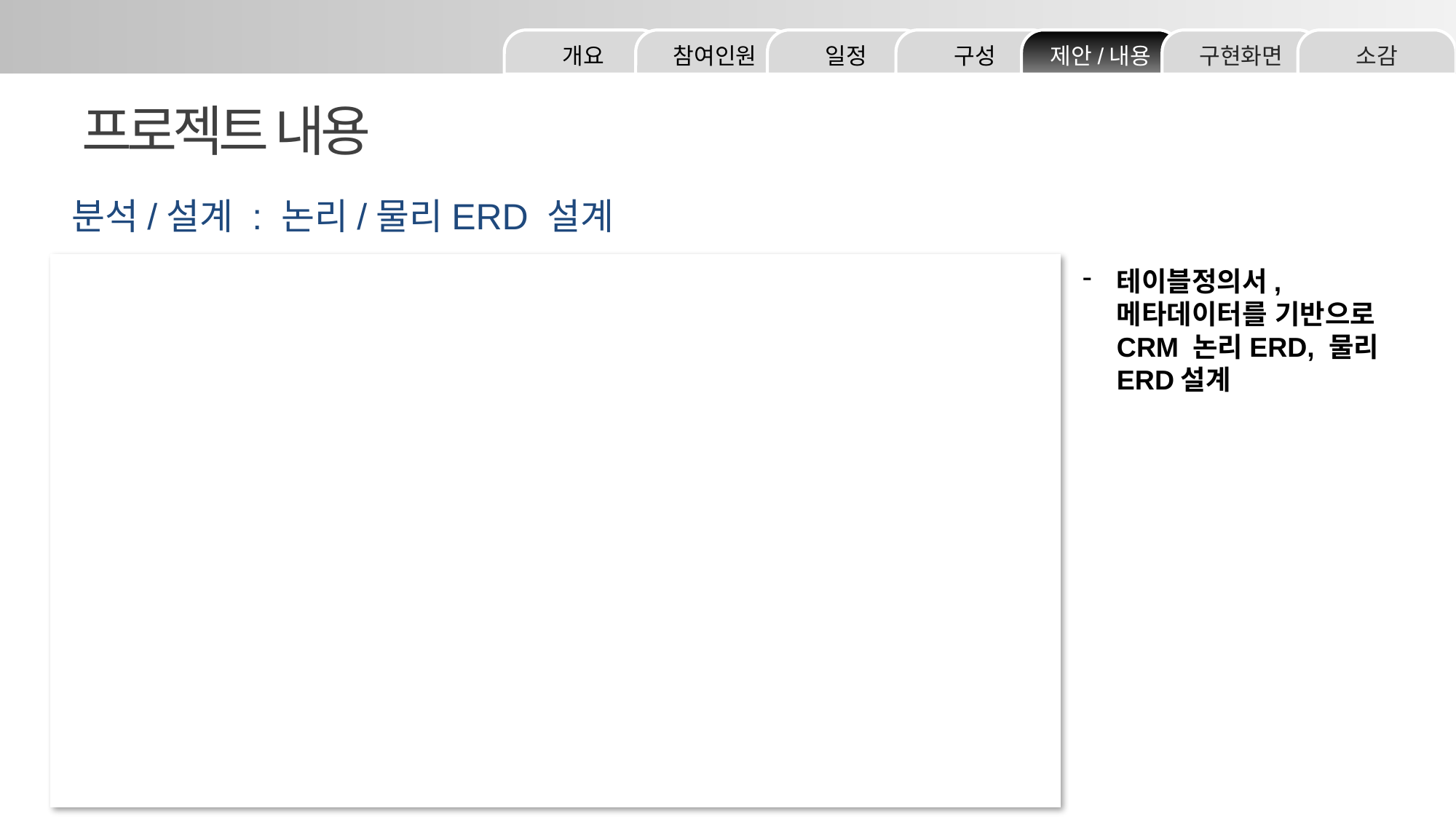

소감
구현화면
제안/내용
구성
일정
참여인원
개요

프로젝트 내용
분석/설계 : 논리/물리ERD 설계

테이블정의서, 메타데이터를 기반으로 CRM 논리ERD, 물리ERD설계